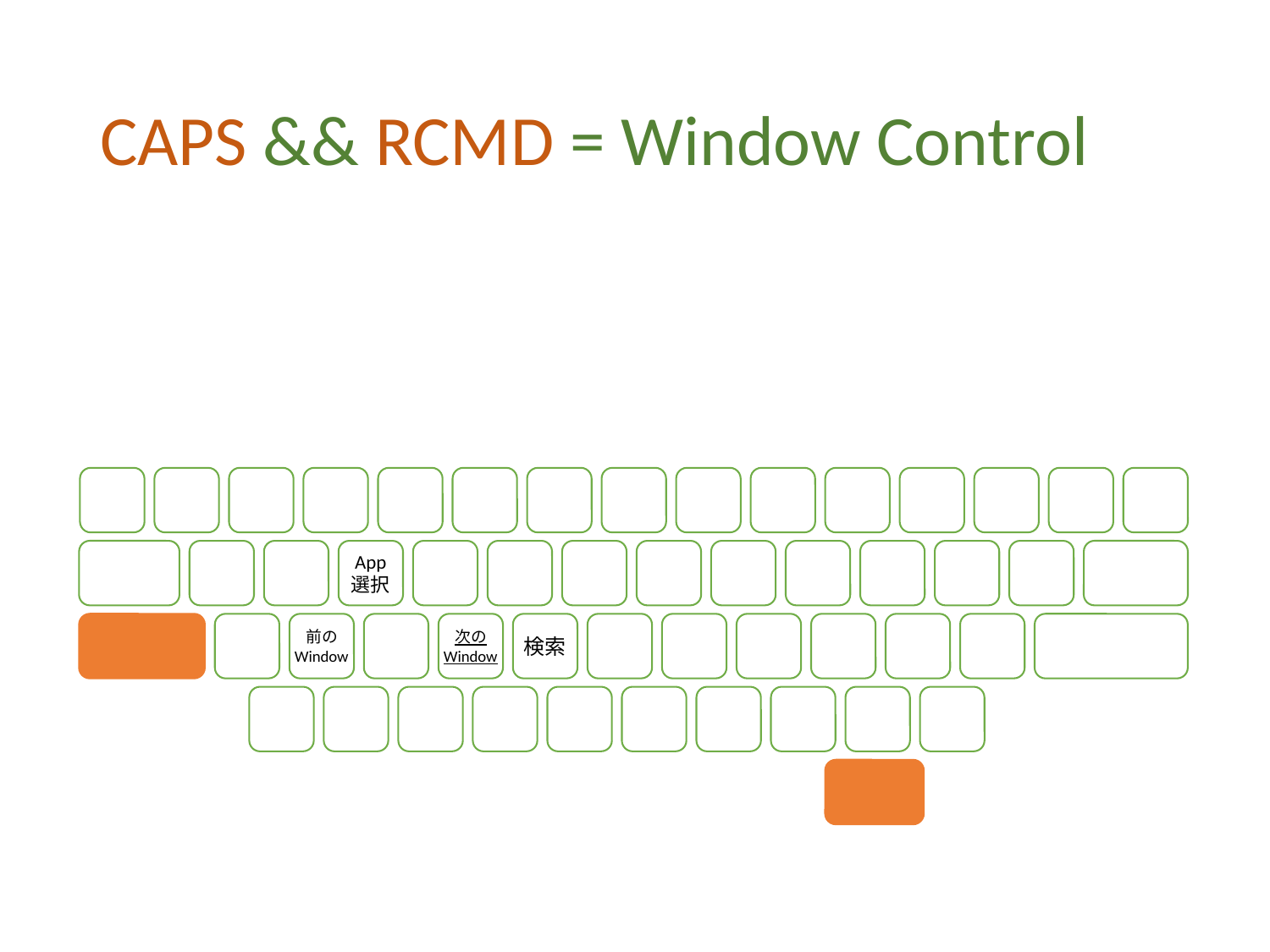

# CAPS && RCMD = Window Control

App
選択

前の
Window

次の
Window
検索